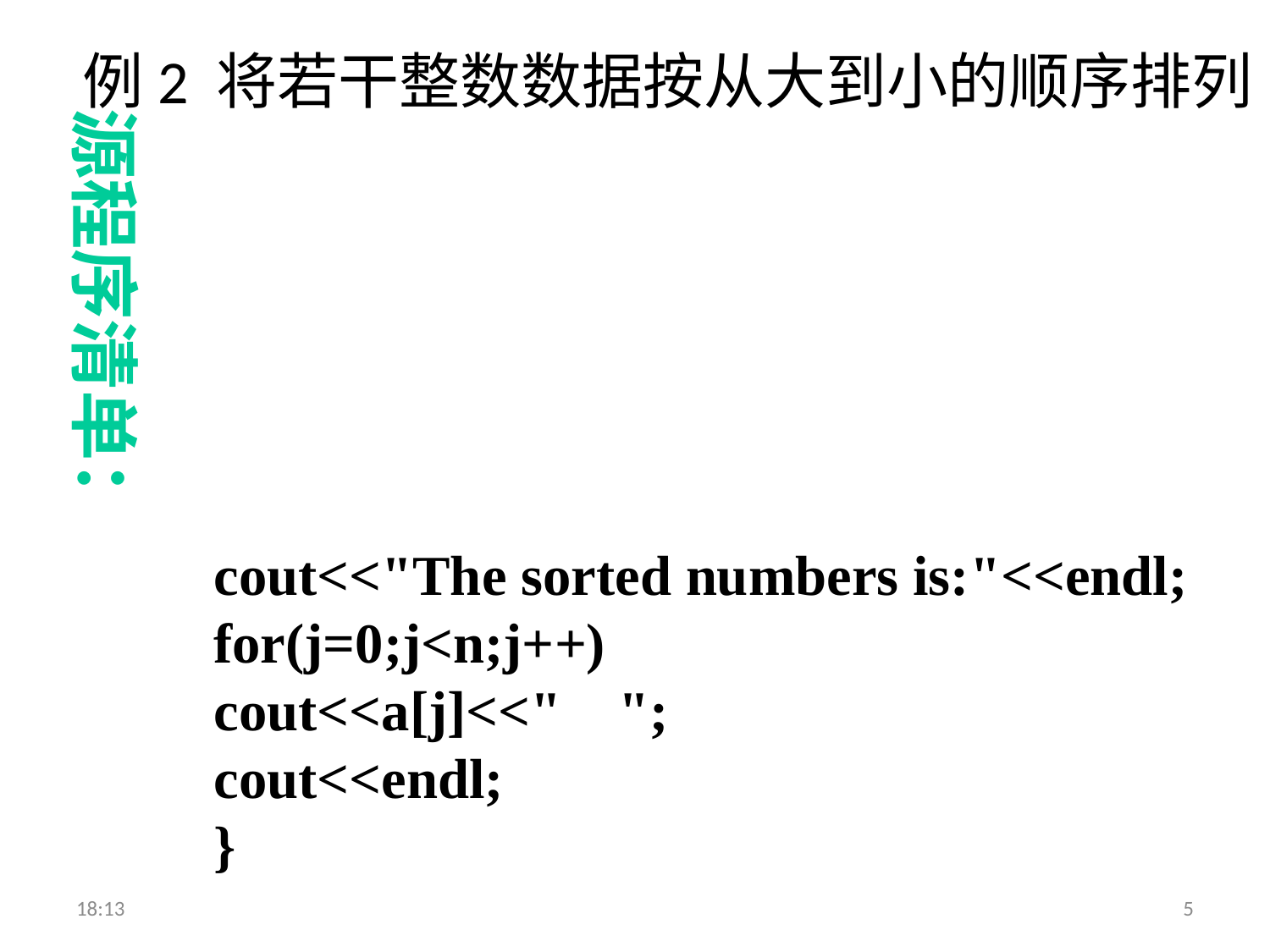

例2 将若干整数数据按从大到小的顺序排列
源程序清单：

cout<<"The sorted numbers is:"<<endl;
for(j=0;j<n;j++)
cout<<a[j]<<"    ";
cout<<endl;
}

18:13
5